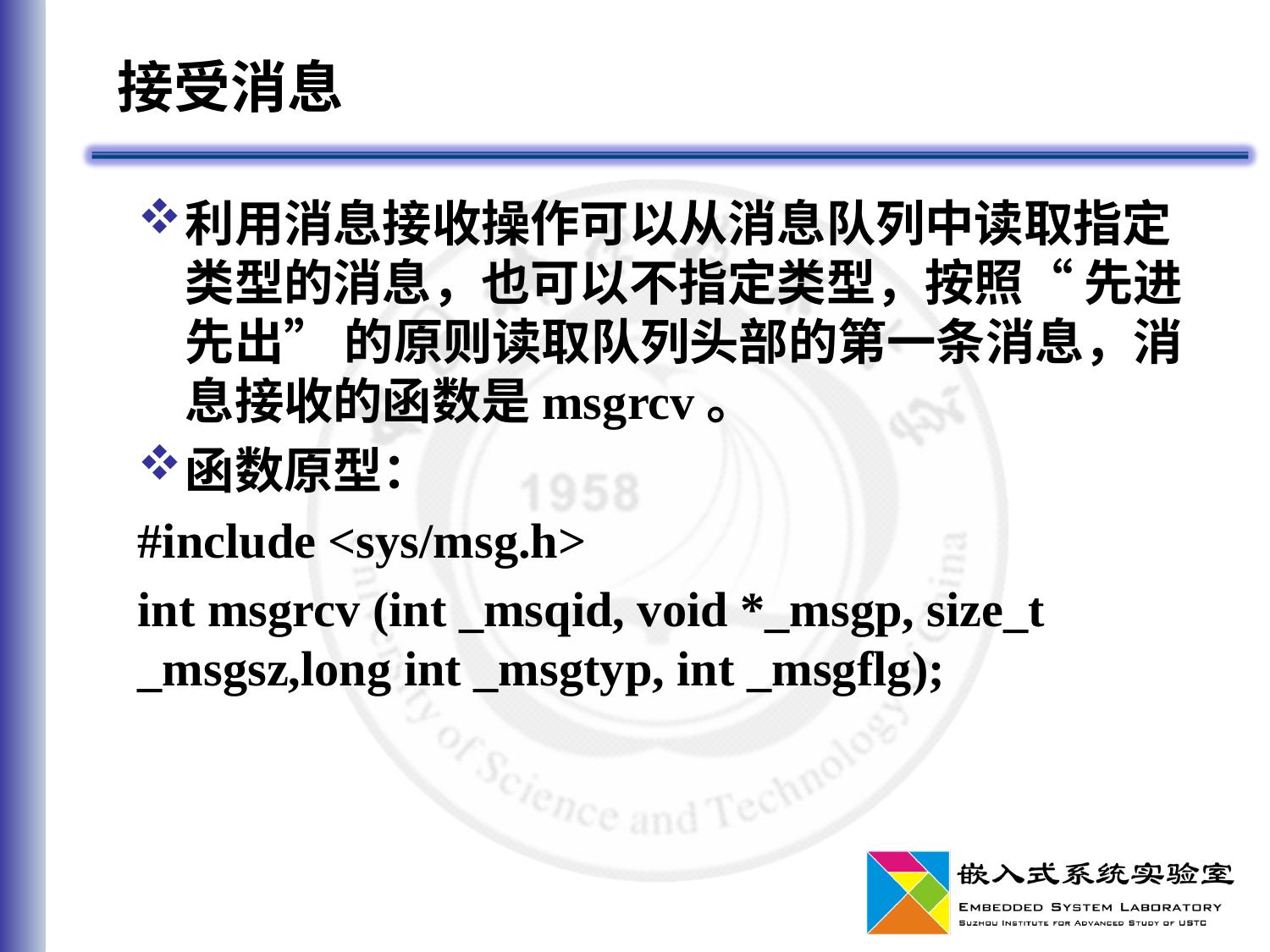

# 接受消息
利用消息接收操作可以从消息队列中读取指定类型的消息，也可以不指定类型，按照“ 先进先出” 的原则读取队列头部的第一条消息，消息接收的函数是msgrcv。
函数原型：
#include <sys/msg.h>
int msgrcv (int _msqid, void *_msgp, size_t _msgsz,long int _msgtyp, int _msgflg);